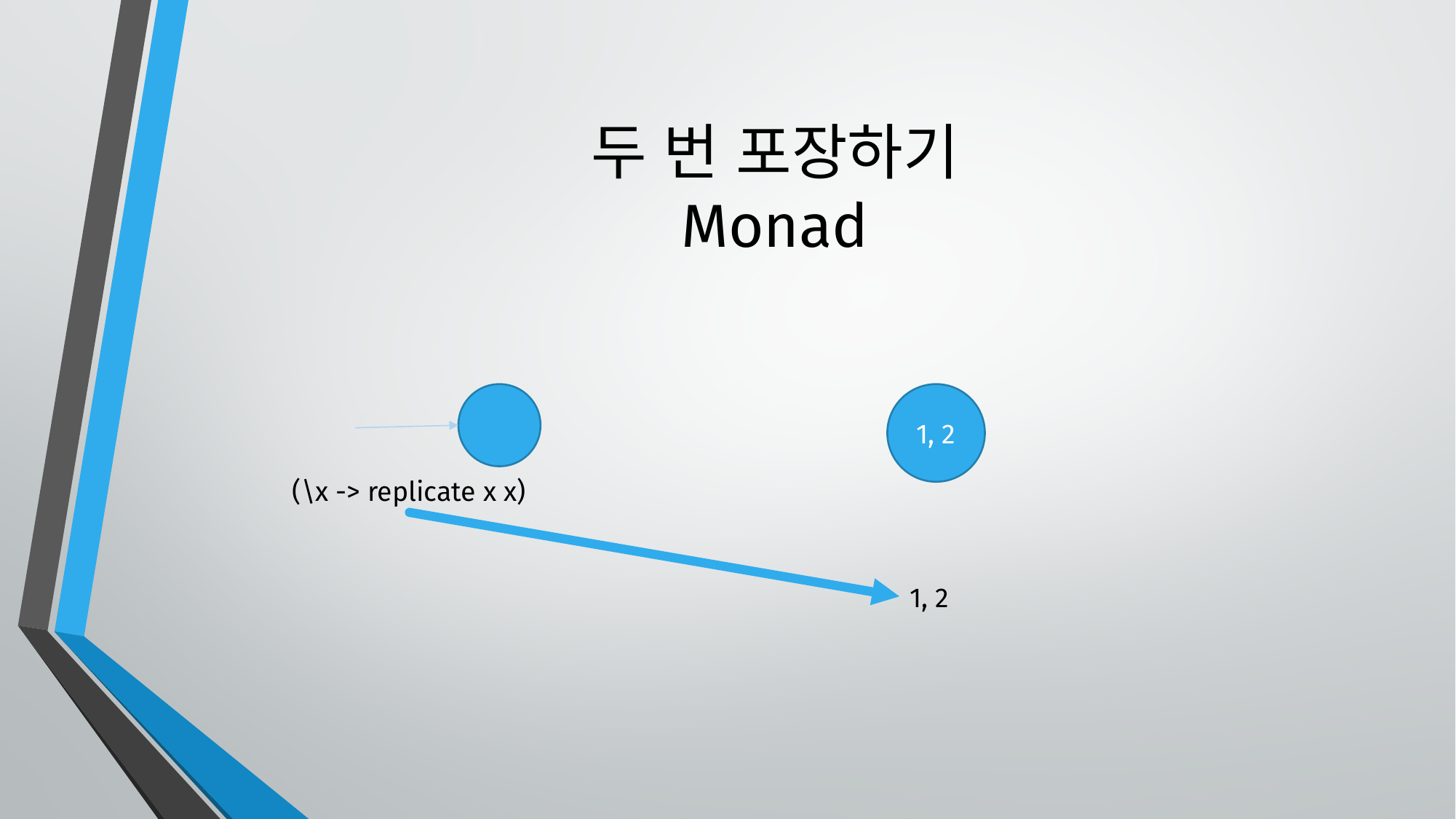

# 두 번 포장하기 Monad

1, 2
(\x -> replicate x x)
1, 2